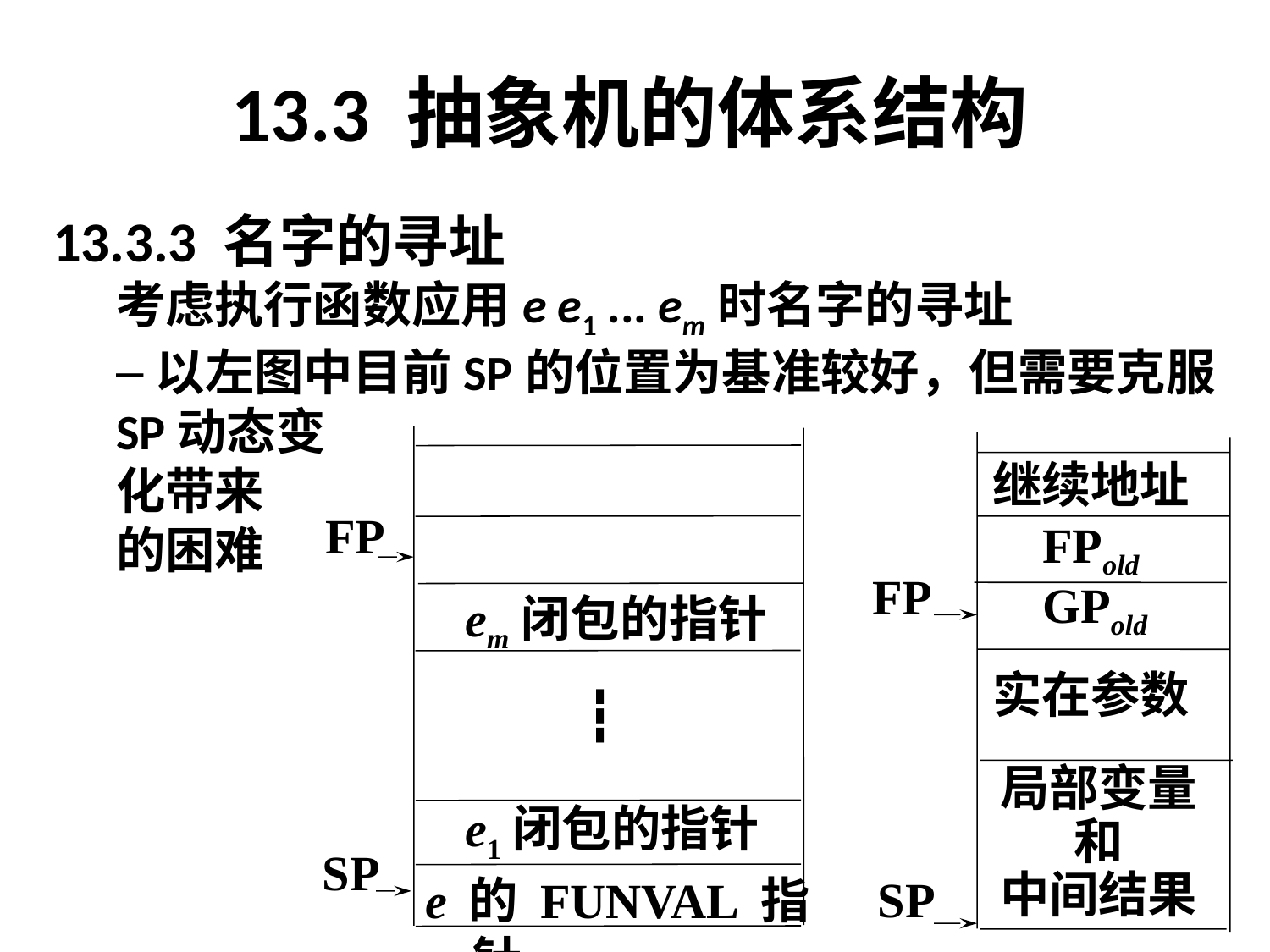

# 13.3 抽象机的体系结构
13.3.3 名字的寻址
考虑执行函数应用e e1 ... em时名字的寻址
以左图中目前SP的位置为基准较好，但需要克服
SP动态变
化带来
的困难

FP

em闭包的指针

┇
e1闭包的指针

SP

e的FUNVAL指针

继续地址

FPold

FP
GPold

实在参数

局部变量
和
中间结果
SP